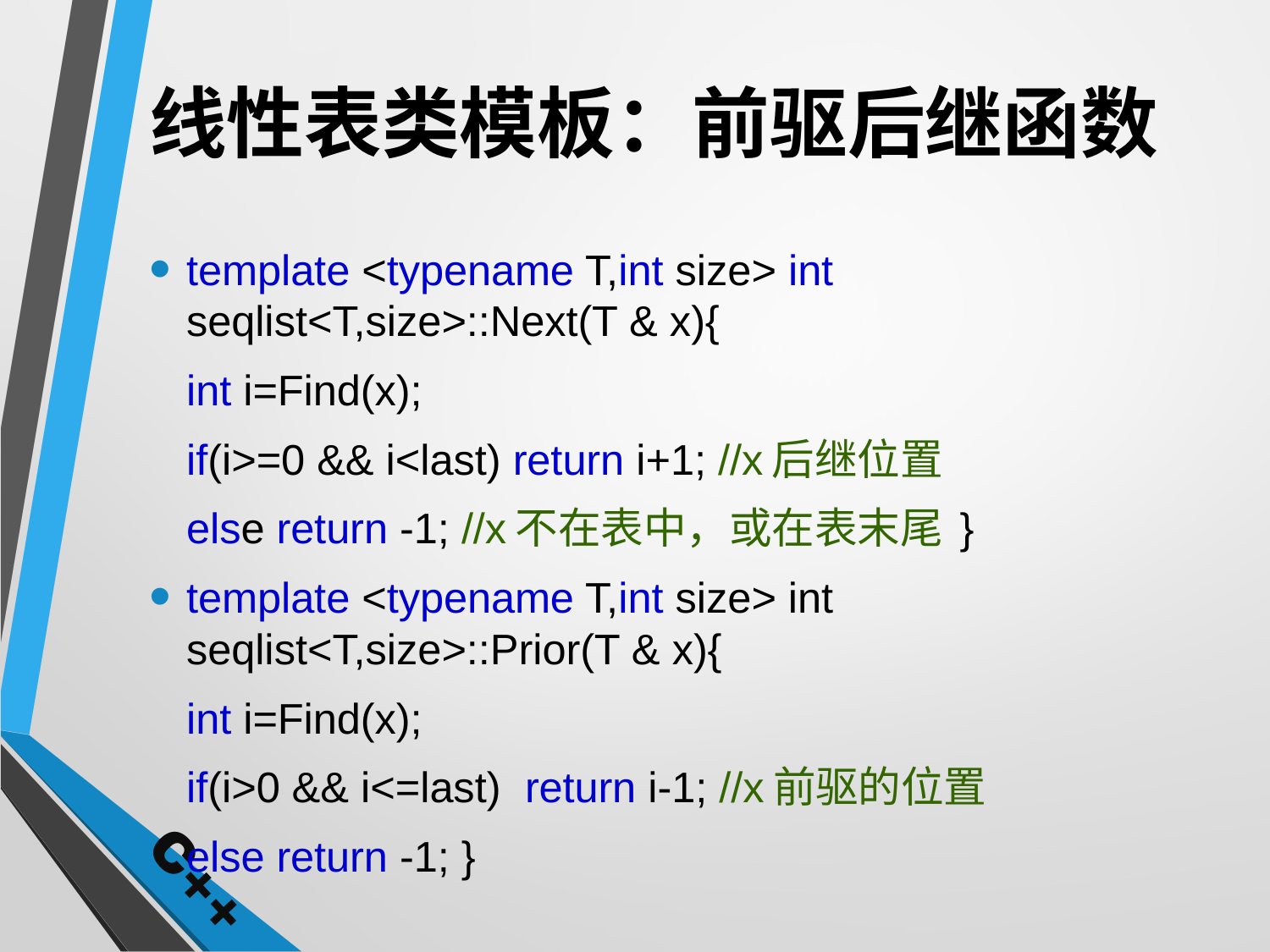

# 线性表类模板：前驱后继函数
template <typename T,int size> int seqlist<T,size>::Next(T & x){
	int i=Find(x);
	if(i>=0 && i<last) return i+1; //x后继位置
	else return -1; //x不在表中，或在表末尾	}
template <typename T,int size> int seqlist<T,size>::Prior(T & x){
	int i=Find(x);
	if(i>0 && i<=last)  return i-1; //x前驱的位置
	else return -1; }